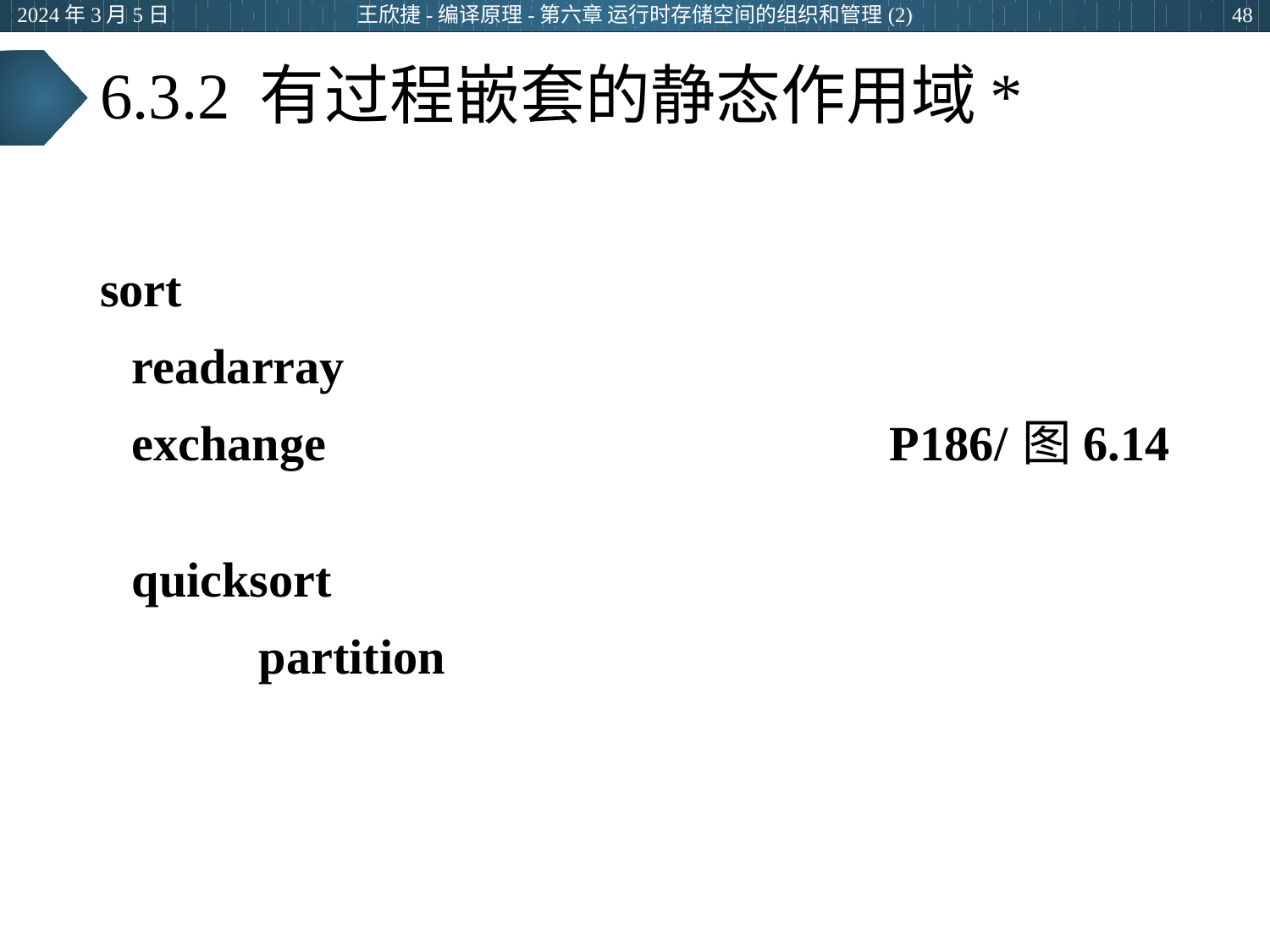

王欣捷-编译原理-第六章 运行时存储空间的组织和管理(2)
2024年3月5日
48
# 6.3.2 有过程嵌套的静态作用域*

sort
	readarray
	exchange	                                        P186/图6.14
	quicksort
		partition